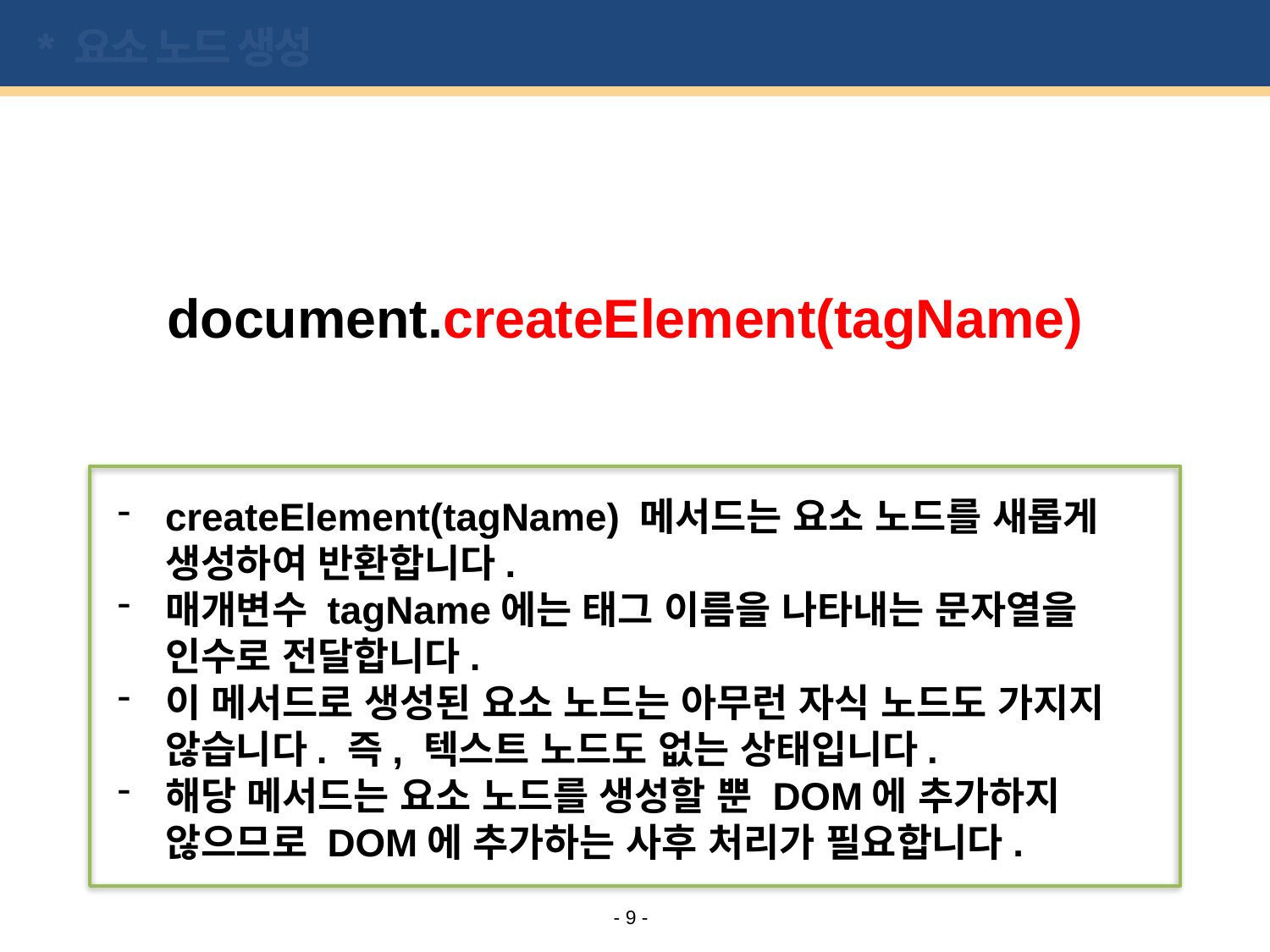

# * 요소 노드 생성
document.createElement(tagName)

createElement(tagName) 메서드는 요소 노드를 새롭게 생성하여 반환합니다.
매개변수 tagName에는 태그 이름을 나타내는 문자열을 인수로 전달합니다.
이 메서드로 생성된 요소 노드는 아무런 자식 노드도 가지지 않습니다. 즉, 텍스트 노드도 없는 상태입니다.
해당 메서드는 요소 노드를 생성할 뿐 DOM에 추가하지 않으므로 DOM에 추가하는 사후 처리가 필요합니다.